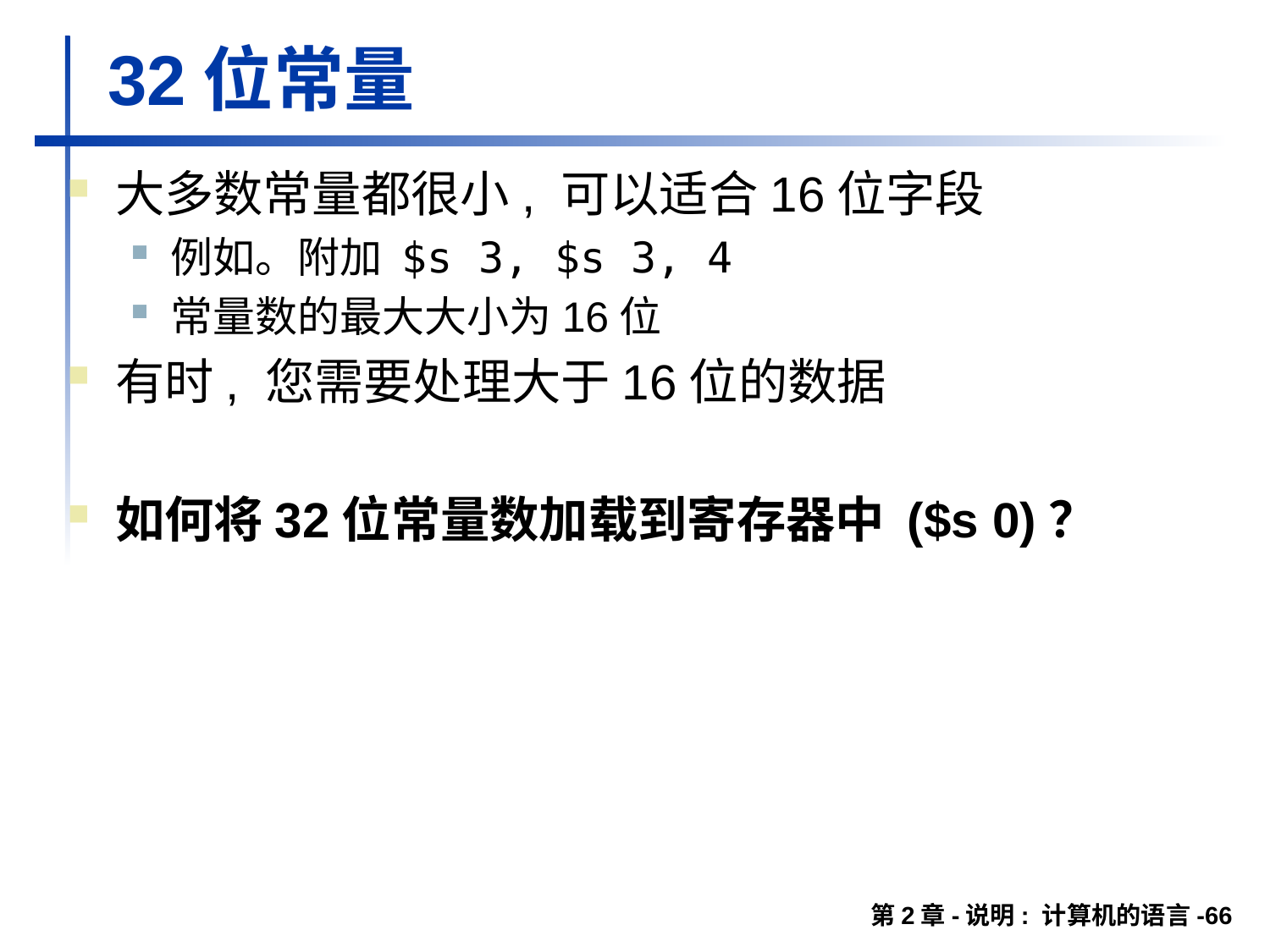

# 32位常量
大多数常量都很小, 可以适合16位字段
例如。附加 $s 3, $s 3, 4
常量数的最大大小为16位
有时, 您需要处理大于16位的数据

如何将32位常量数加载到寄存器中 ($s 0)？

第2章-说明: 计算机的语言-66